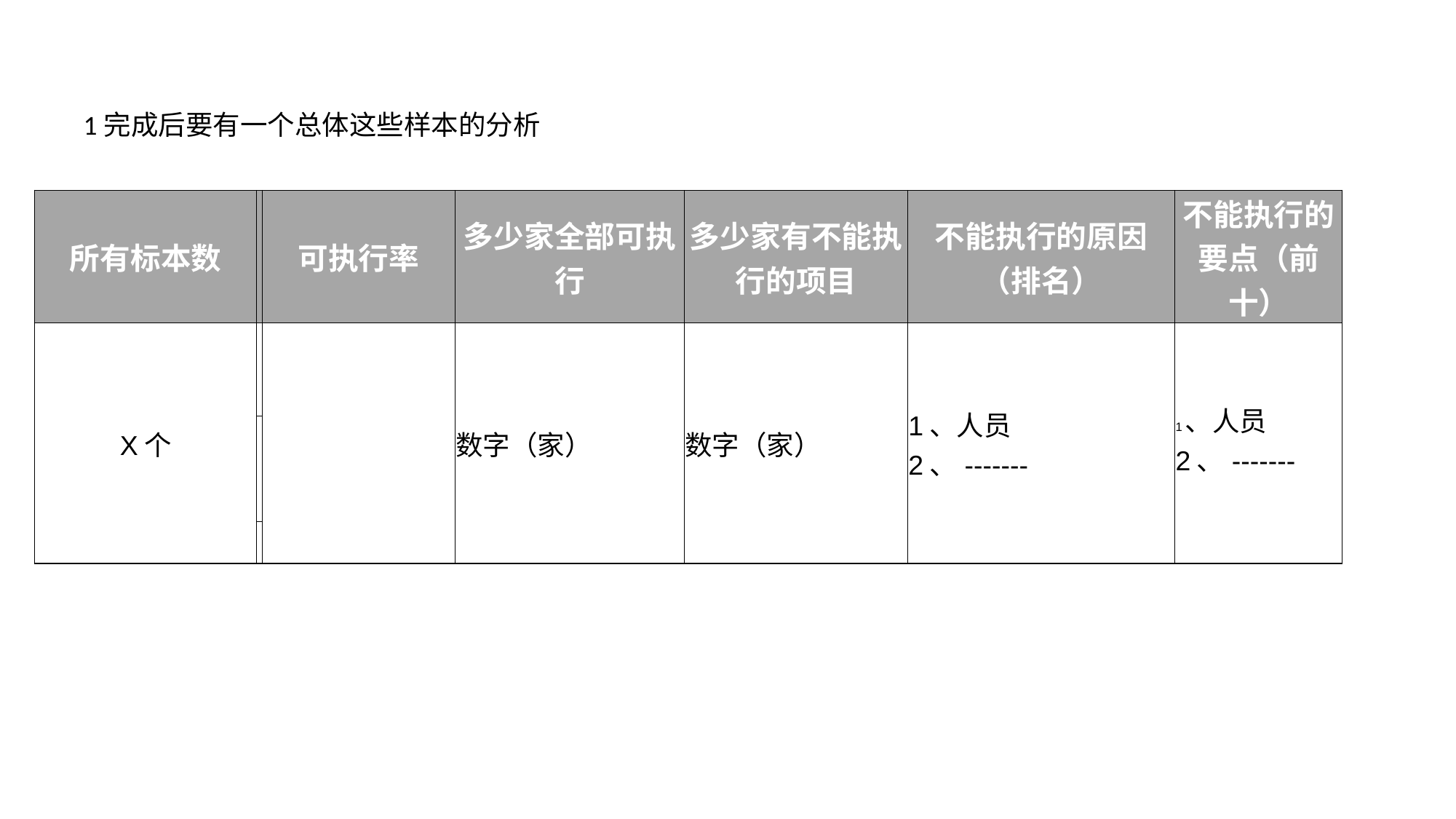

1完成后要有一个总体这些样本的分析
| 所有标本数 |  | 可执行率 | 多少家全部可执行 | 多少家有不能执行的项目 | 不能执行的原因（排名） | 不能执行的要点（前十） |
| --- | --- | --- | --- | --- | --- | --- |
| X个 |  |  | 数字（家） | 数字（家） | 1、人员 2、------- | 1、人员 2、------- |
|  |  |  |  |  |  |  |
|  |  |  |  |  |  |  |